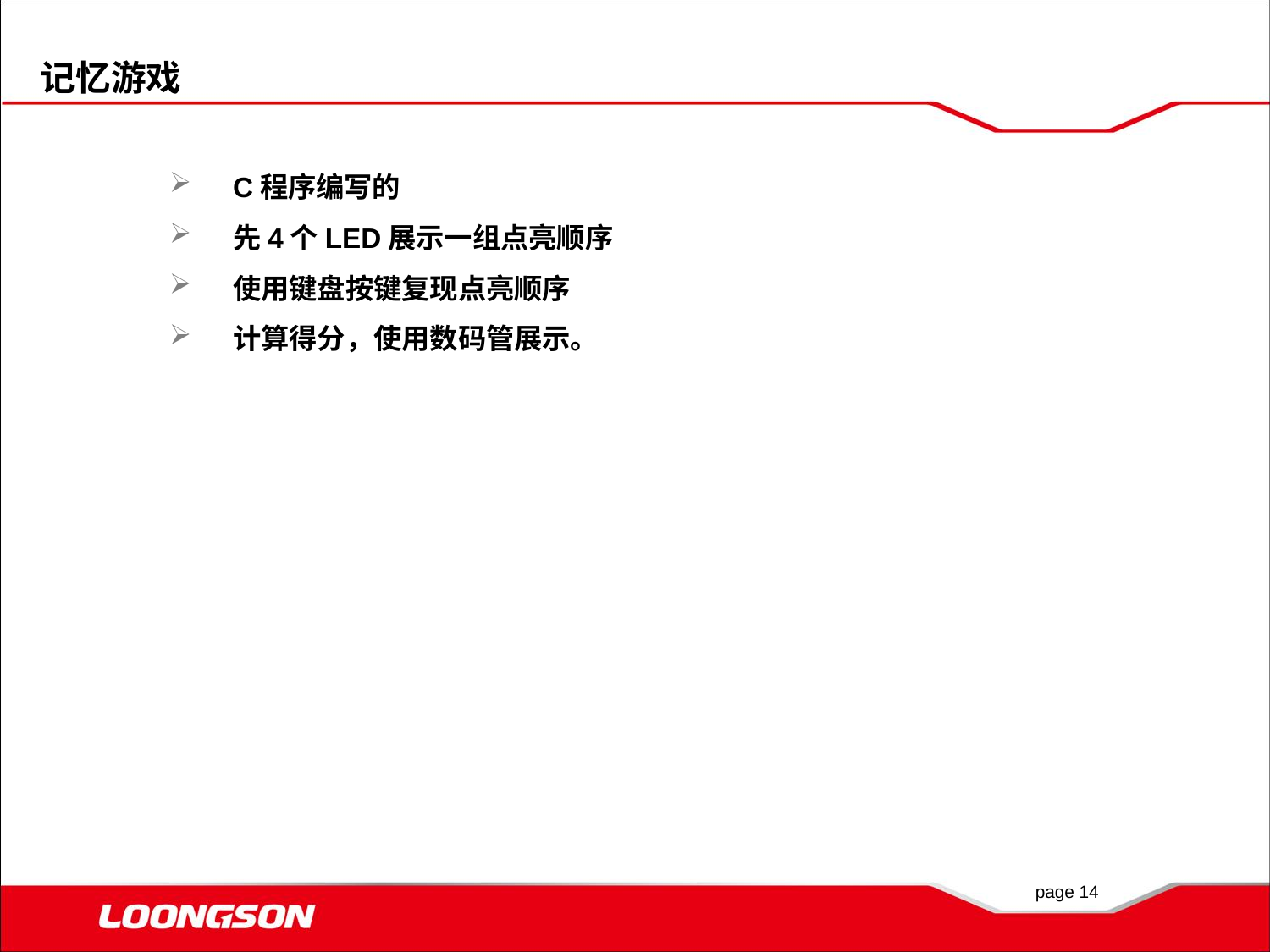

记忆游戏
C程序编写的
先4个LED展示一组点亮顺序
使用键盘按键复现点亮顺序
计算得分，使用数码管展示。
page 14